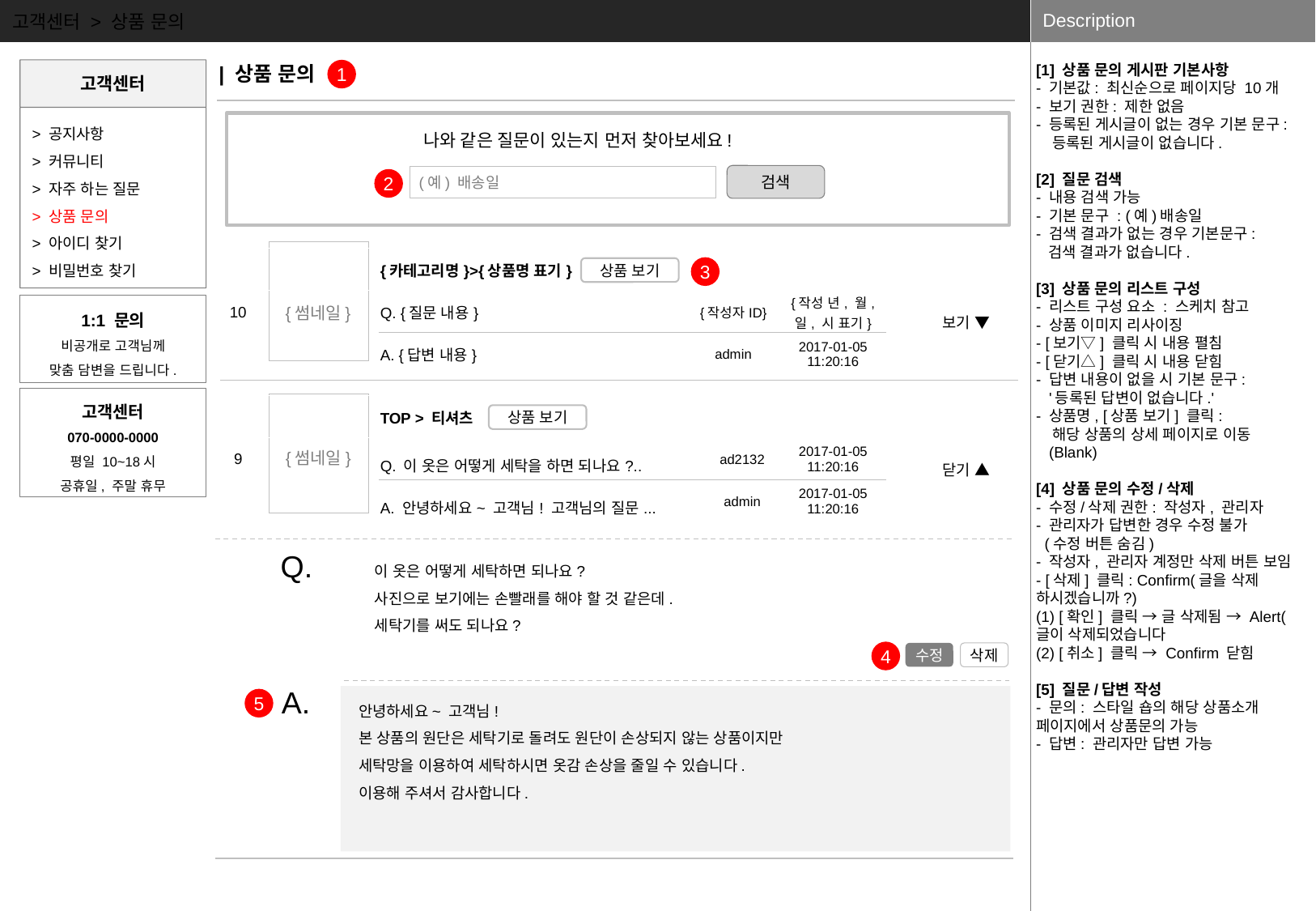

고객센터 > 상품 문의

[1] 상품 문의 게시판 기본사항
- 기본값: 최신순으로 페이지당 10개
- 보기 권한: 제한 없음
- 등록된 게시글이 없는 경우 기본 문구:
   등록된 게시글이 없습니다.

[2] 질문 검색
- 내용 검색 가능
- 기본 문구 : (예)배송일
- 검색 결과가 없는 경우 기본문구:
  검색 결과가 없습니다.

[3] 상품 문의 리스트 구성
- 리스트 구성 요소 : 스케치 참고
- 상품 이미지 리사이징
- [보기▽] 클릭 시 내용 펼침
- [닫기△] 클릭 시 내용 닫힘
- 답변 내용이 없을 시 기본 문구:
   '등록된 답변이 없습니다.'
- 상품명, [상품 보기] 클릭:
   해당 상품의 상세 페이지로 이동
   (Blank)

[4] 상품 문의 수정/삭제
- 수정/삭제 권한: 작성자, 관리자
- 관리자가 답변한 경우 수정 불가
  (수정 버튼 숨김)
- 작성자, 관리자 계정만 삭제 버튼 보임
- [삭제] 클릭: Confirm(글을 삭제 하시겠습니까?)
(1) [확인] 클릭 → 글 삭제됨 → Alert(글이 삭제되었습니다
(2) [취소] 클릭 → Confirm 닫힘

[5] 질문/답변 작성
- 문의: 스타일 숍의 해당 상품소개 페이지에서 상품문의 가능
- 답변: 관리자만 답변 가능

 | 상품 문의
고객센터
1
> 공지사항
> 커뮤니티
> 자주 하는 질문
> 상품 문의
> 아이디 찾기
> 비밀번호 찾기

나와 같은 질문이 있는지 먼저 찾아보세요!
검색
 (예) 배송일
2
|  |
| --- |
| 10 |  | {카테고리명}>{상품명 표기} |  |  |  |
| --- | --- | --- | --- | --- | --- |
|  |  | Q. {질문 내용} | {작성자ID} | {작성 년, 월, 일, 시 표기} |  |
|  |  | A. {답변 내용} | admin | 2017-01-05 11:20:16 |  |
3
상품 보기
1:1 문의
비공개로 고객님께
맞춤 담변을 드립니다.
{썸네일}
보기 ▼
고객센터
070-0000-0000
평일 10~18시
공휴일, 주말 휴무
|  |
| --- |
| 9 |  | TOP > 티셔츠 |  |  |  |
| --- | --- | --- | --- | --- | --- |
|  |  | Q. 이 옷은 어떻게 세탁을 하면 되나요?.. | ad2132 | 2017-01-05 11:20:16 |  |
|  |  | A. 안녕하세요~ 고객님! 고객님의 질문... | admin | 2017-01-05 11:20:16 |  |
상품 보기
{썸네일}
닫기 ▲
Q.
이 옷은 어떻게 세탁하면 되나요?
사진으로 보기에는 손빨래를 해야 할 것 같은데.
세탁기를 써도 되나요?
4
수정
삭제
A.

안녕하세요~ 고객님!
본 상품의 원단은 세탁기로 돌려도 원단이 손상되지 않는 상품이지만
세탁망을 이용하여 세탁하시면 옷감 손상을 줄일 수 있습니다.
이용해 주셔서 감사합니다.
5